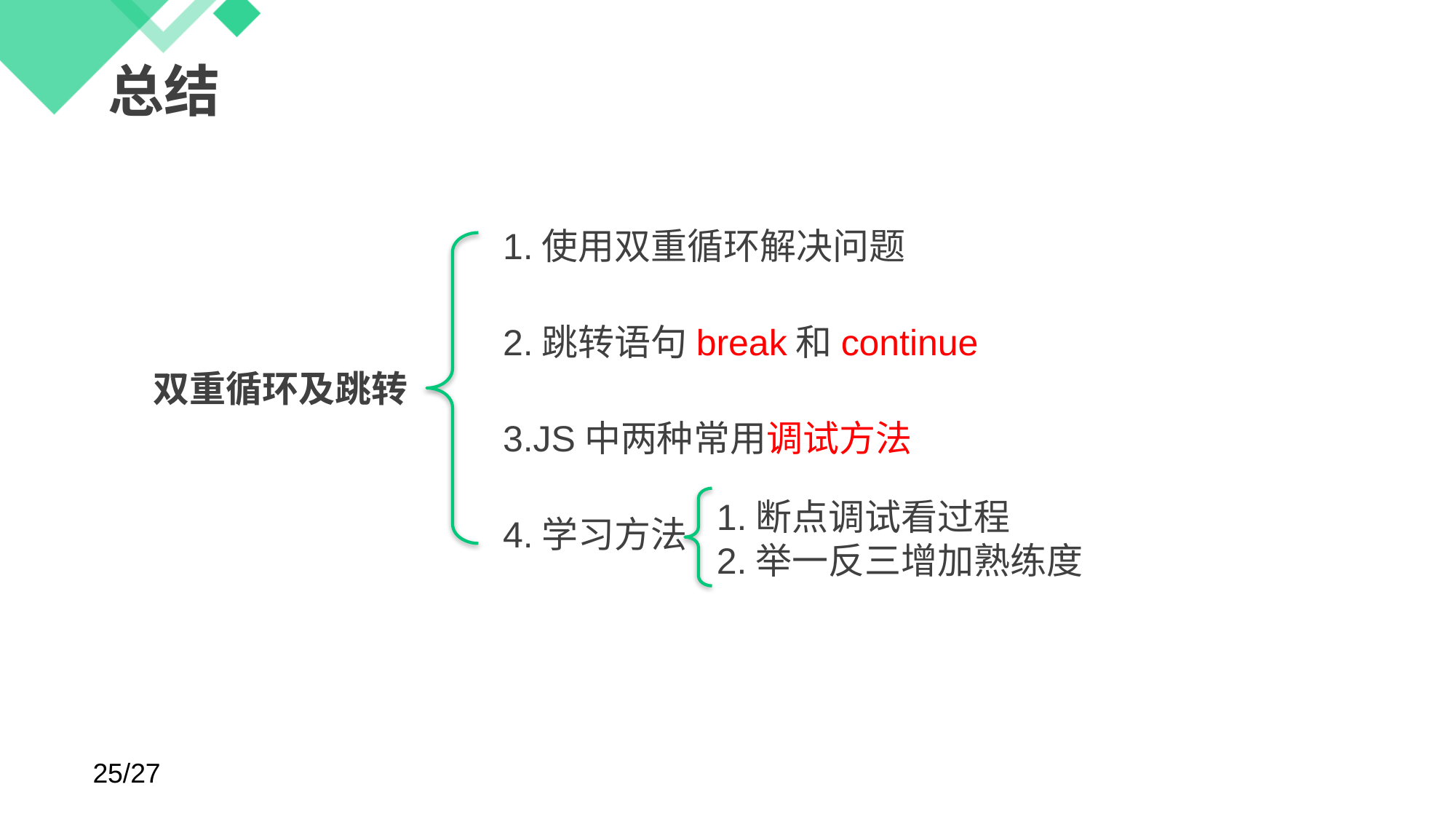

# 总结
1.使用双重循环解决问题

2.跳转语句break和continue

3.JS中两种常用调试方法

4.学习方法

双重循环及跳转
1.断点调试看过程
2.举一反三增加熟练度